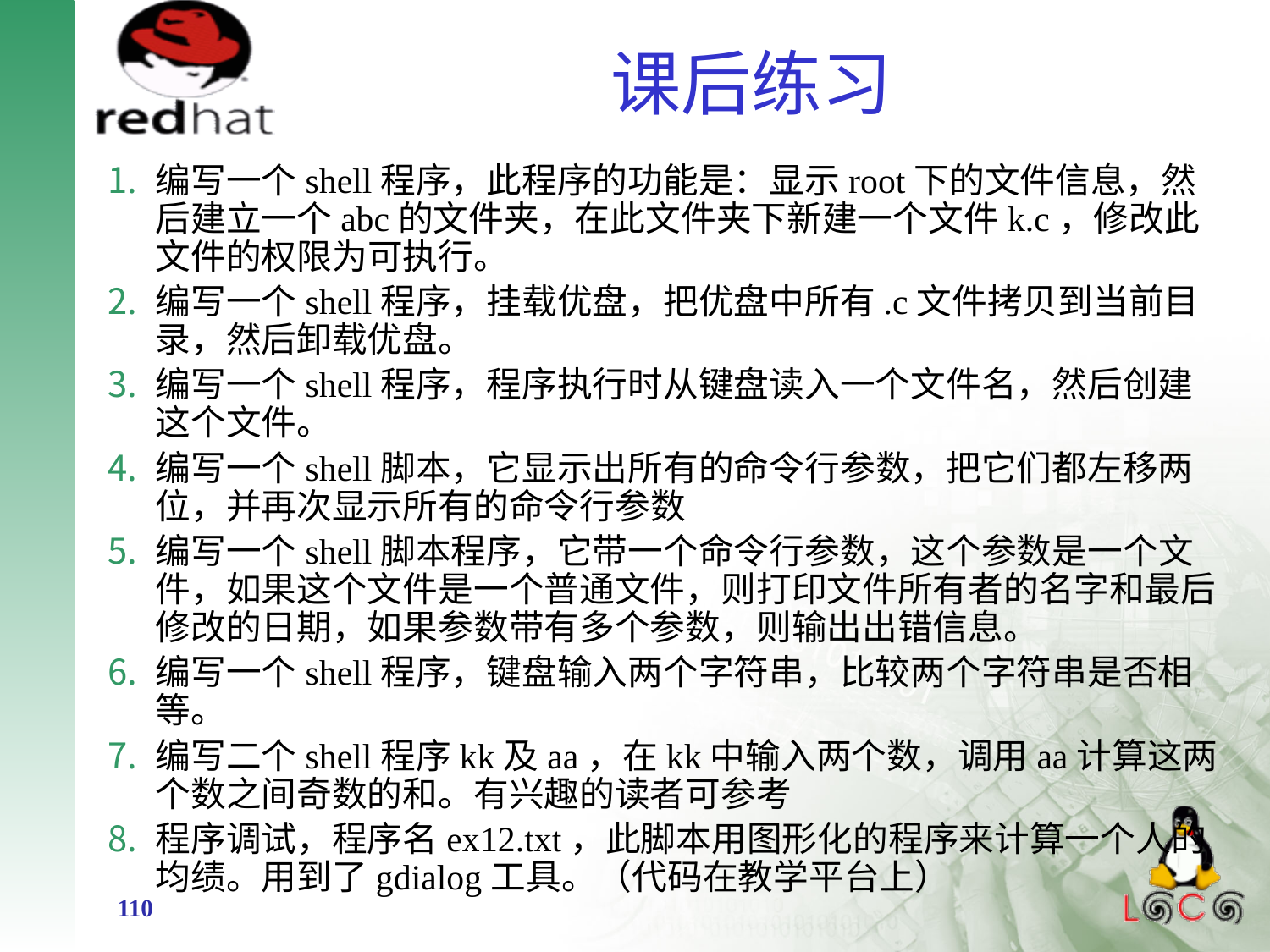

# 课后练习
编写一个shell程序，此程序的功能是：显示root下的文件信息，然后建立一个abc的文件夹，在此文件夹下新建一个文件k.c，修改此文件的权限为可执行。
编写一个shell程序，挂载优盘，把优盘中所有.c文件拷贝到当前目录，然后卸载优盘。
编写一个shell程序，程序执行时从键盘读入一个文件名，然后创建这个文件。
编写一个shell脚本，它显示出所有的命令行参数，把它们都左移两位，并再次显示所有的命令行参数
编写一个shell脚本程序，它带一个命令行参数，这个参数是一个文件，如果这个文件是一个普通文件，则打印文件所有者的名字和最后修改的日期，如果参数带有多个参数，则输出出错信息。
编写一个shell程序，键盘输入两个字符串，比较两个字符串是否相等。
编写二个shell程序kk及aa，在kk中输入两个数，调用aa计算这两个数之间奇数的和。有兴趣的读者可参考
程序调试，程序名ex12.txt，此脚本用图形化的程序来计算一个人的均绩。用到了gdialog工具。（代码在教学平台上）
110